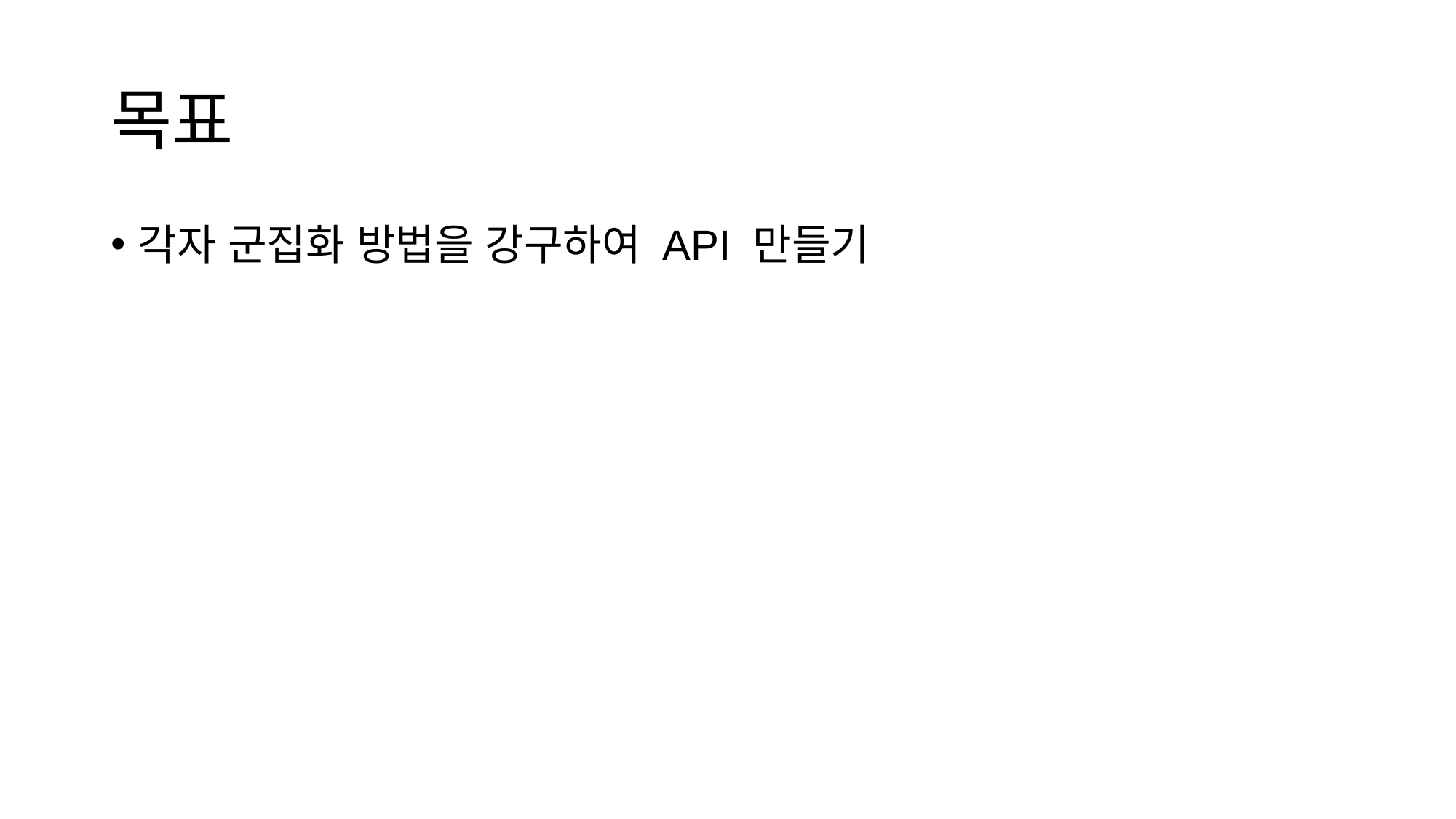

# 목표
각자 군집화 방법을 강구하여 API 만들기